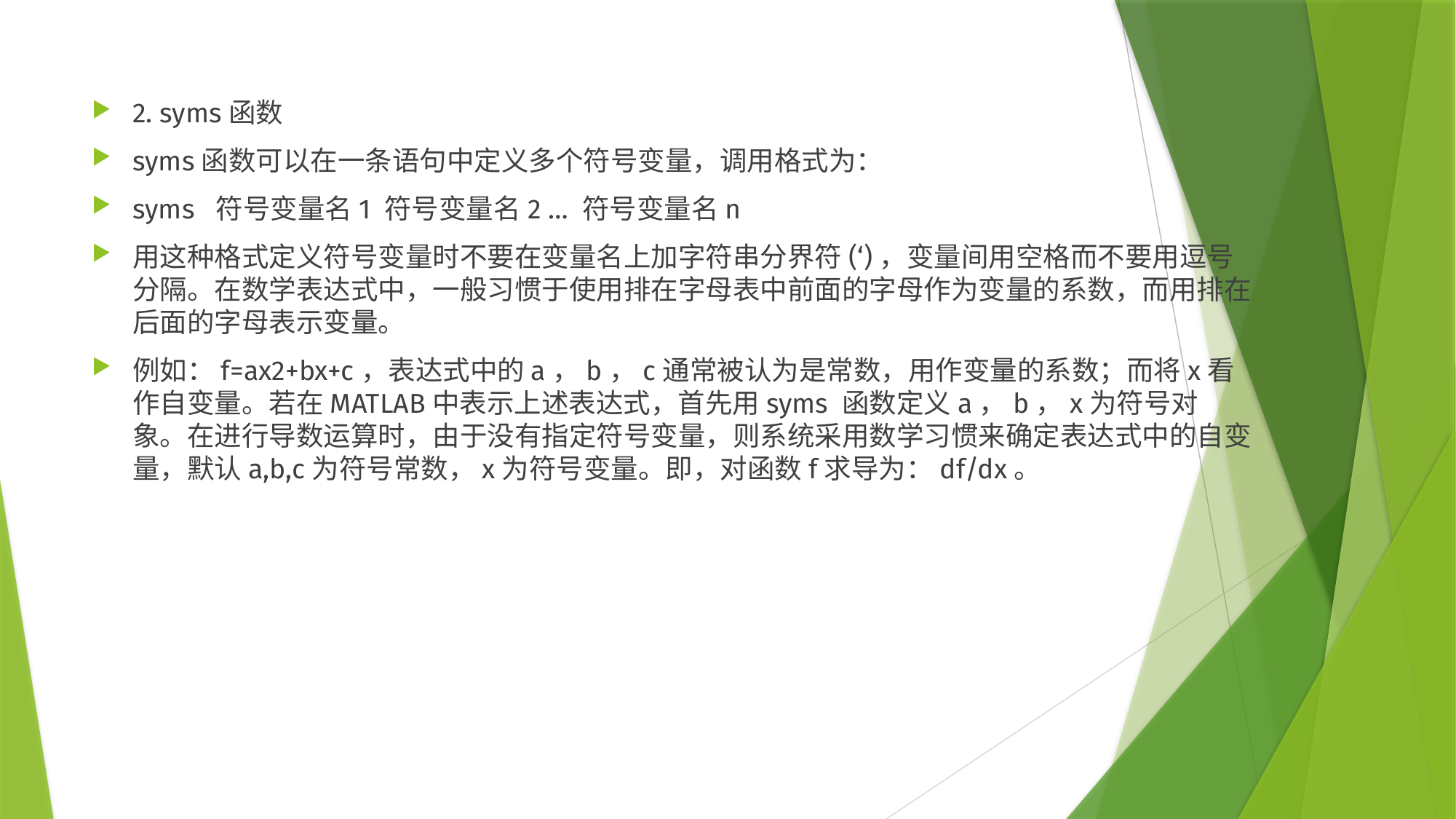

2. syms函数
syms函数可以在一条语句中定义多个符号变量，调用格式为：
syms  符号变量名1 符号变量名2 … 符号变量名n
用这种格式定义符号变量时不要在变量名上加字符串分界符(‘)，变量间用空格而不要用逗号分隔。在数学表达式中，一般习惯于使用排在字母表中前面的字母作为变量的系数，而用排在后面的字母表示变量。
例如：f=ax2+bx+c，表达式中的a，b，c通常被认为是常数，用作变量的系数；而将x看作自变量。若在MATLAB中表示上述表达式，首先用syms 函数定义a，b，x为符号对象。在进行导数运算时，由于没有指定符号变量，则系统采用数学习惯来确定表达式中的自变量，默认a,b,c为符号常数，x为符号变量。即，对函数f求导为：df/dx。